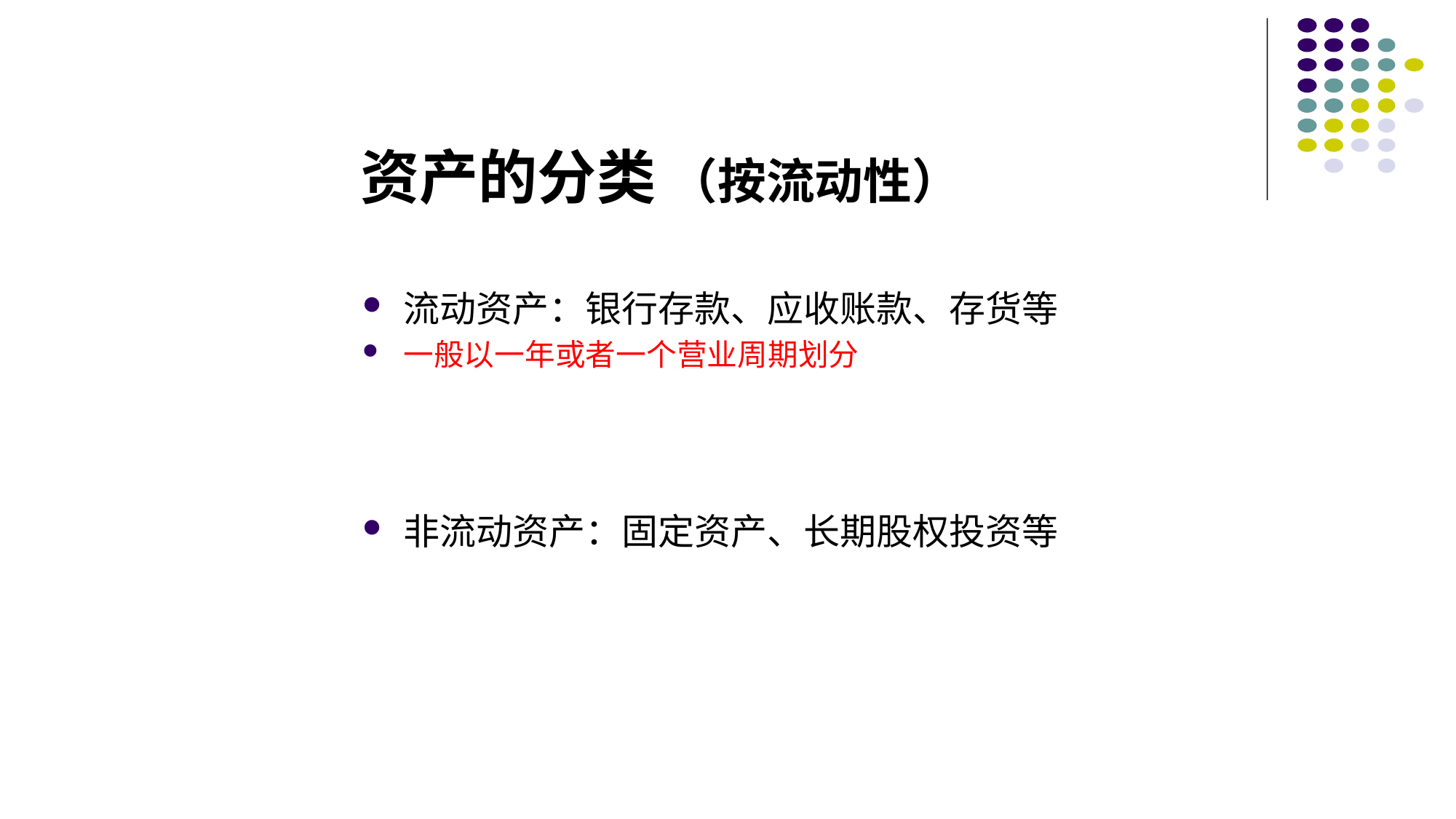

资产的分类 （按流动性）
流动资产：银行存款、应收账款、存货等
一般以一年或者一个营业周期划分

非流动资产：固定资产、长期股权投资等